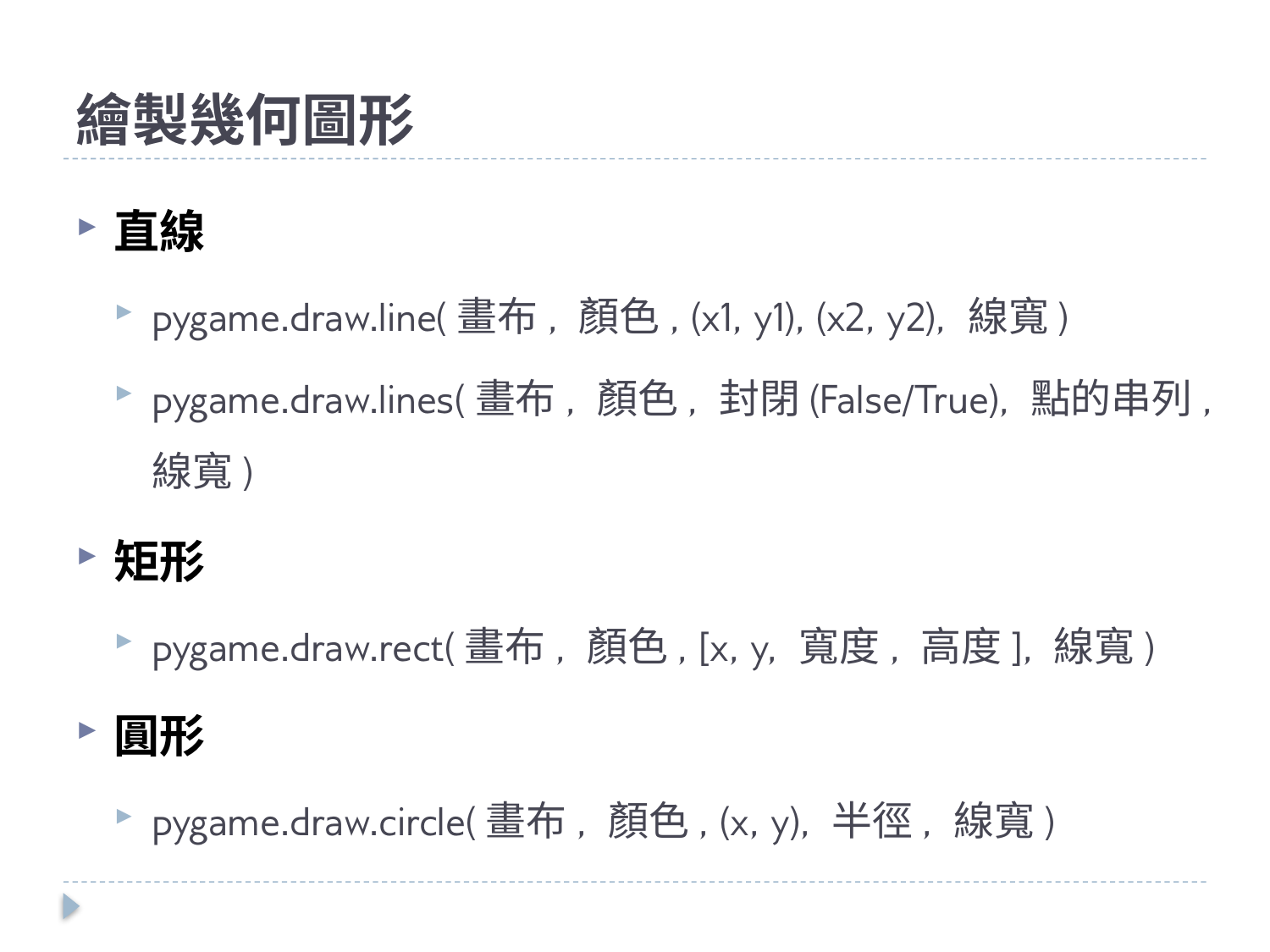

# 繪製幾何圖形
直線
pygame.draw.line(畫布, 顏色, (x1, y1), (x2, y2), 線寬)
pygame.draw.lines(畫布, 顏色, 封閉(False/True), 點的串列, 線寬)
矩形
pygame.draw.rect(畫布, 顏色, [x, y, 寬度, 高度], 線寬)
圓形
pygame.draw.circle(畫布, 顏色, (x, y), 半徑, 線寬)